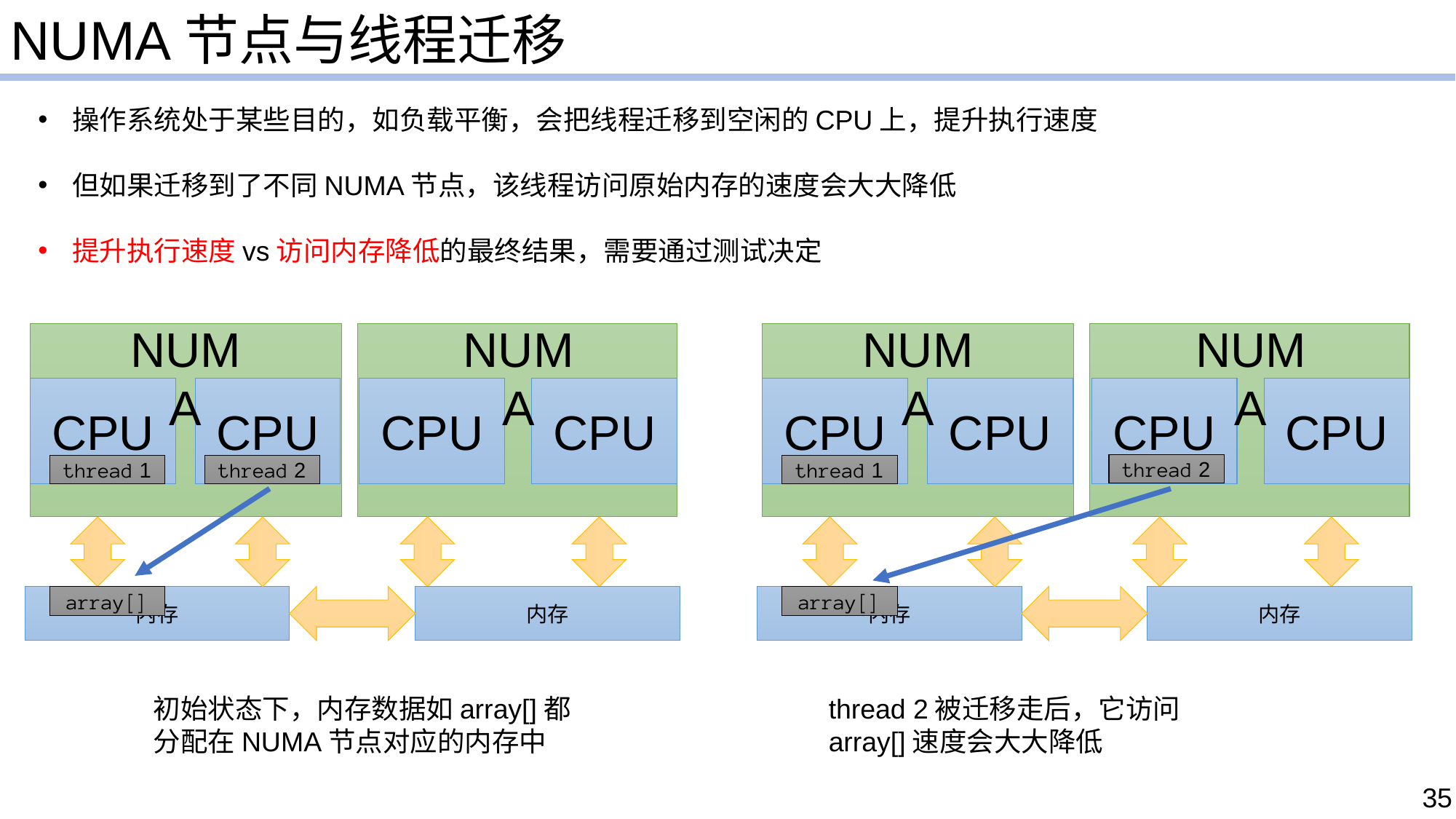

NUMA节点与线程迁移
操作系统处于某些目的，如负载平衡，会把线程迁移到空闲的CPU上，提升执行速度

但如果迁移到了不同NUMA节点，该线程访问原始内存的速度会大大降低

提升执行速度vs访问内存降低的最终结果，需要通过测试决定
NUMA
NUMA

CPU

CPU

CPU

CPU
thread 1
thread 2

array[]
内存

内存
NUMA
NUMA

CPU

CPU

CPU

CPU
thread 2
thread 1

array[]
内存

内存
初始状态下，内存数据如array[]都分配在NUMA节点对应的内存中
thread 2被迁移走后，它访问array[]速度会大大降低
35